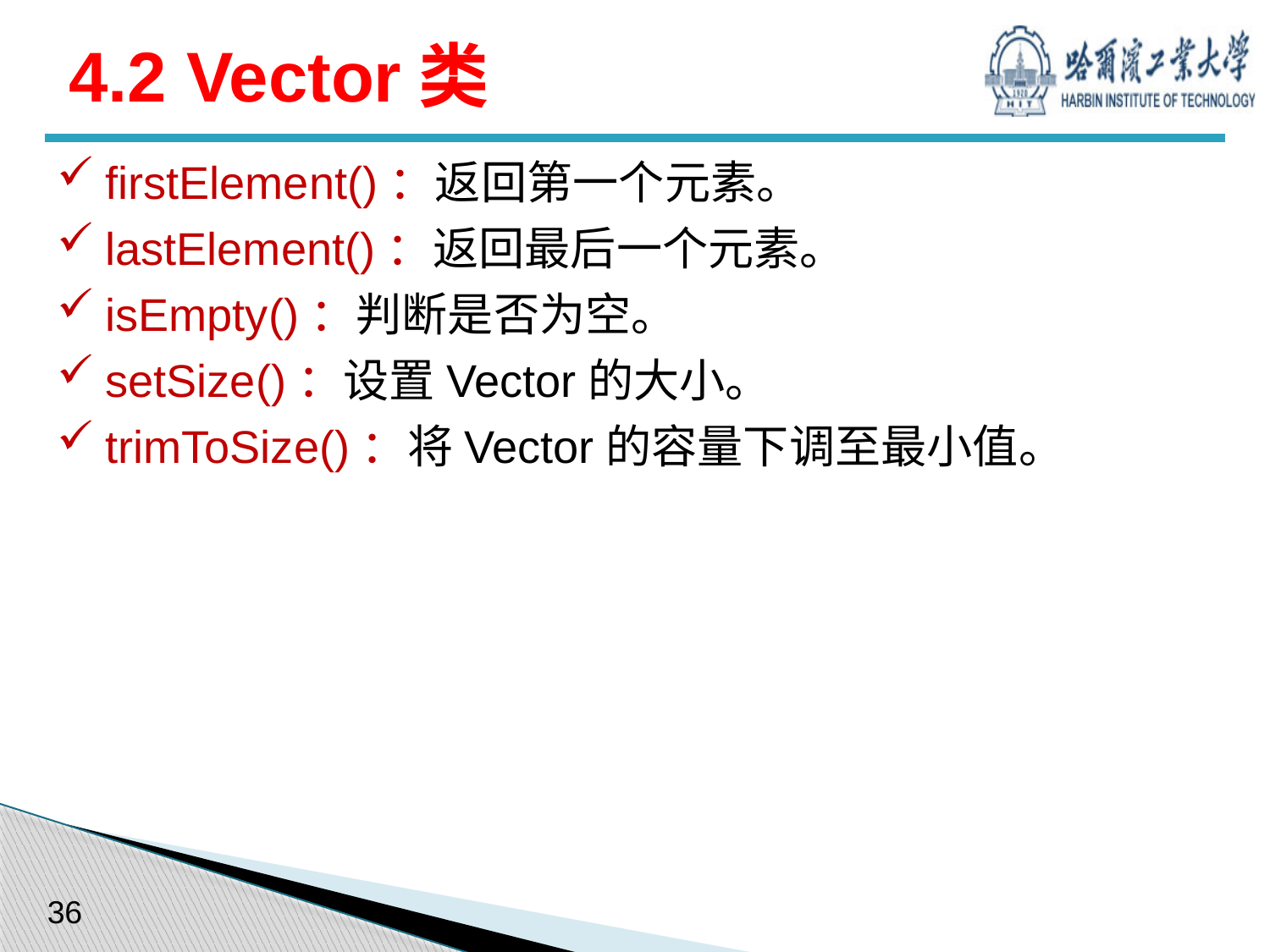

# 4.2 Vector类
firstElement()：返回第一个元素。
lastElement()：返回最后一个元素。
isEmpty()：判断是否为空。
setSize()：设置Vector的大小。
trimToSize()：将Vector的容量下调至最小值。